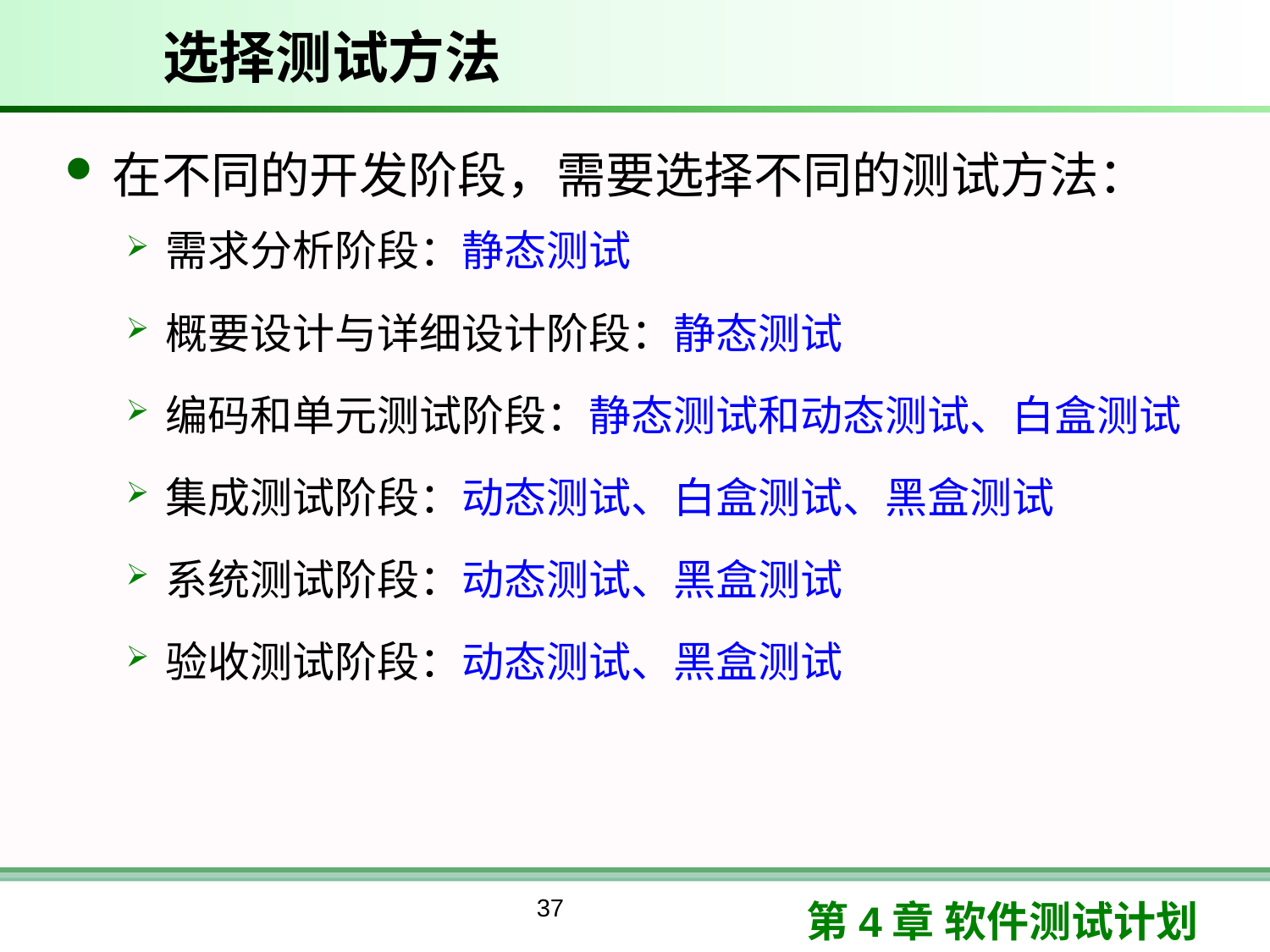

# 选择测试方法
在不同的开发阶段，需要选择不同的测试方法：
需求分析阶段：静态测试
概要设计与详细设计阶段：静态测试
编码和单元测试阶段：静态测试和动态测试、白盒测试
集成测试阶段：动态测试、白盒测试、黑盒测试
系统测试阶段：动态测试、黑盒测试
验收测试阶段：动态测试、黑盒测试

37